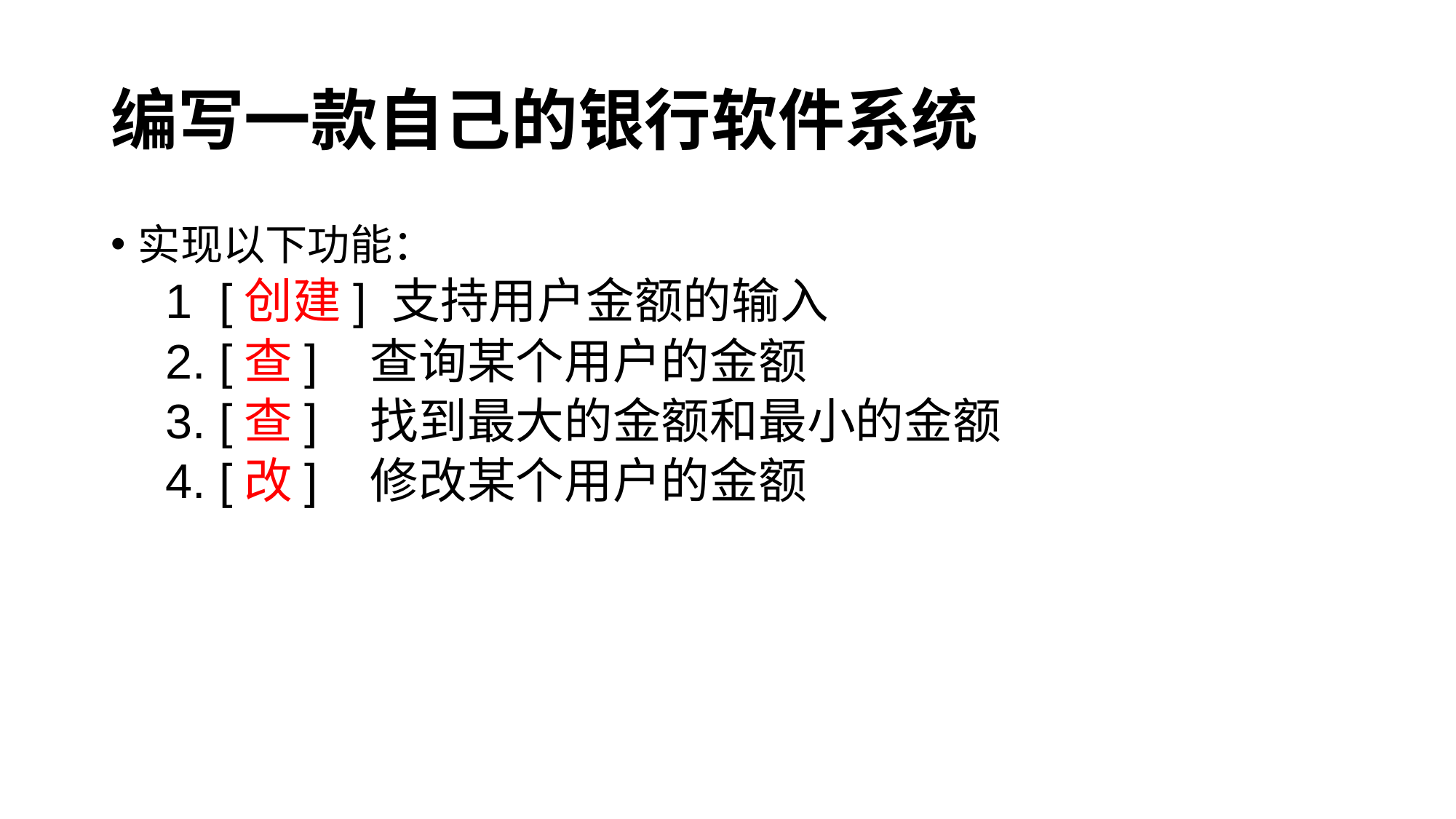

# 编写一款自己的银行软件系统
实现以下功能：
1  [创建] 支持用户金额的输入
2. [查]   查询某个用户的金额
3. [查]   找到最大的金额和最小的金额
4. [改]   修改某个用户的金额